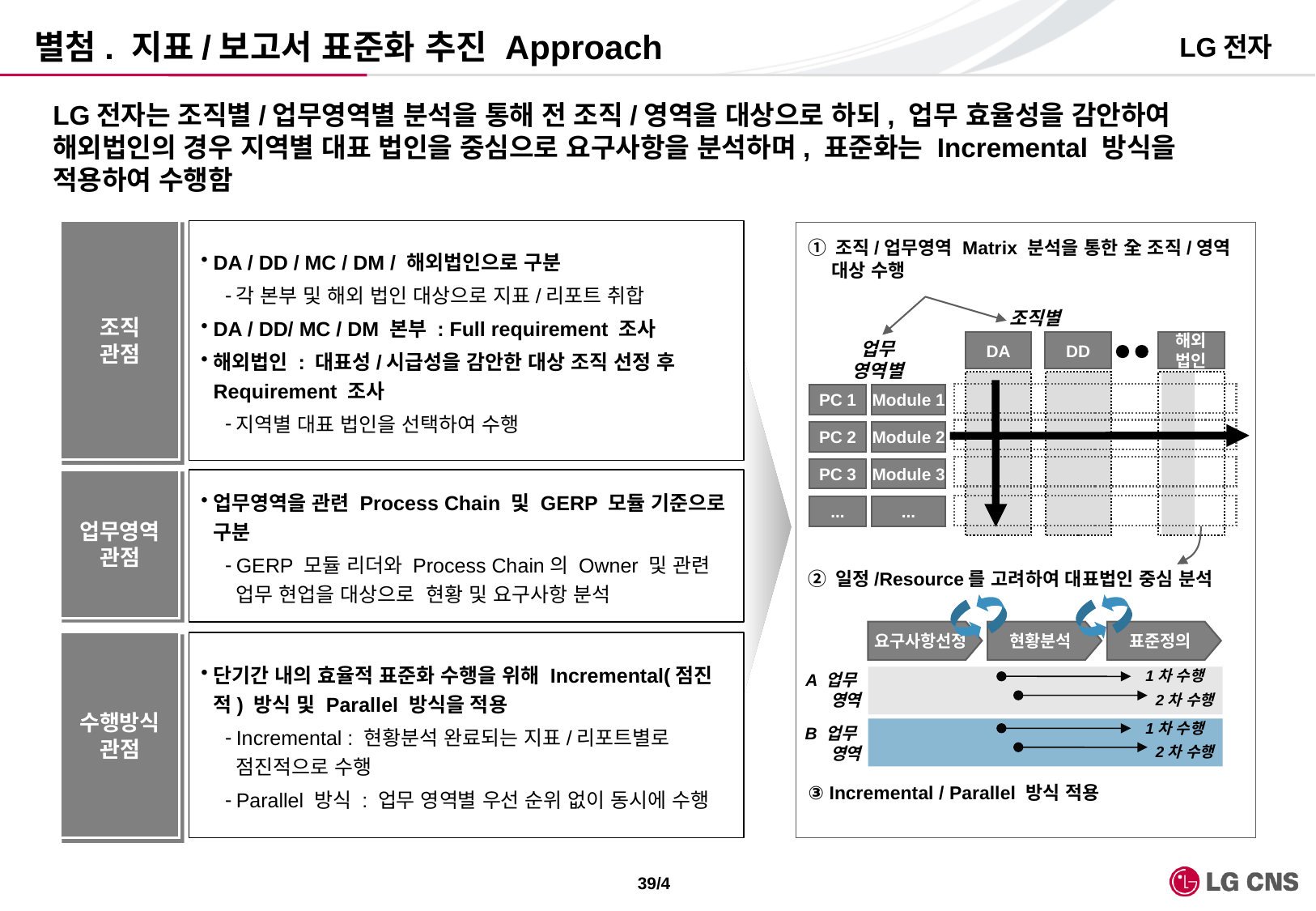

# 별첨. 지표/보고서 표준화 추진 Approach
LG전자
LG전자는 조직별/업무영역별 분석을 통해 전 조직/영역을 대상으로 하되, 업무 효율성을 감안하여 해외법인의 경우 지역별 대표 법인을 중심으로 요구사항을 분석하며, 표준화는 Incremental 방식을 적용하여 수행함
조직
관점
DA / DD / MC / DM / 해외법인으로 구분
각 본부 및 해외 법인 대상으로 지표/리포트 취합
DA / DD/ MC / DM 본부 : Full requirement 조사
해외법인 : 대표성/시급성을 감안한 대상 조직 선정 후 Requirement 조사
지역별 대표 법인을 선택하여 수행

① 조직/업무영역 Matrix 분석을 통한 全 조직/영역 대상 수행

조직별
업무
영역별
DA
DD
해외
법인

PC 1
Module 1

PC 2
Module 2

PC 3
Module 3
업무영역
관점
업무영역을 관련 Process Chain 및 GERP 모듈 기준으로 구분
GERP 모듈 리더와 Process Chain의 Owner 및 관련 업무 현업을 대상으로  현황 및 요구사항 분석

...
...

② 일정/Resource를 고려하여 대표법인 중심 분석

요구사항선정
현황분석
표준정의
수행방식
관점
단기간 내의 효율적 표준화 수행을 위해 Incremental(점진적) 방식 및 Parallel 방식을 적용
Incremental : 현황분석 완료되는 지표/리포트별로 점진적으로 수행
Parallel 방식 : 업무 영역별 우선 순위 없이 동시에 수행
1차 수행

A 업무
영역

2차 수행

1차 수행

B 업무
영역

2차 수행

③ Incremental / Parallel 방식 적용